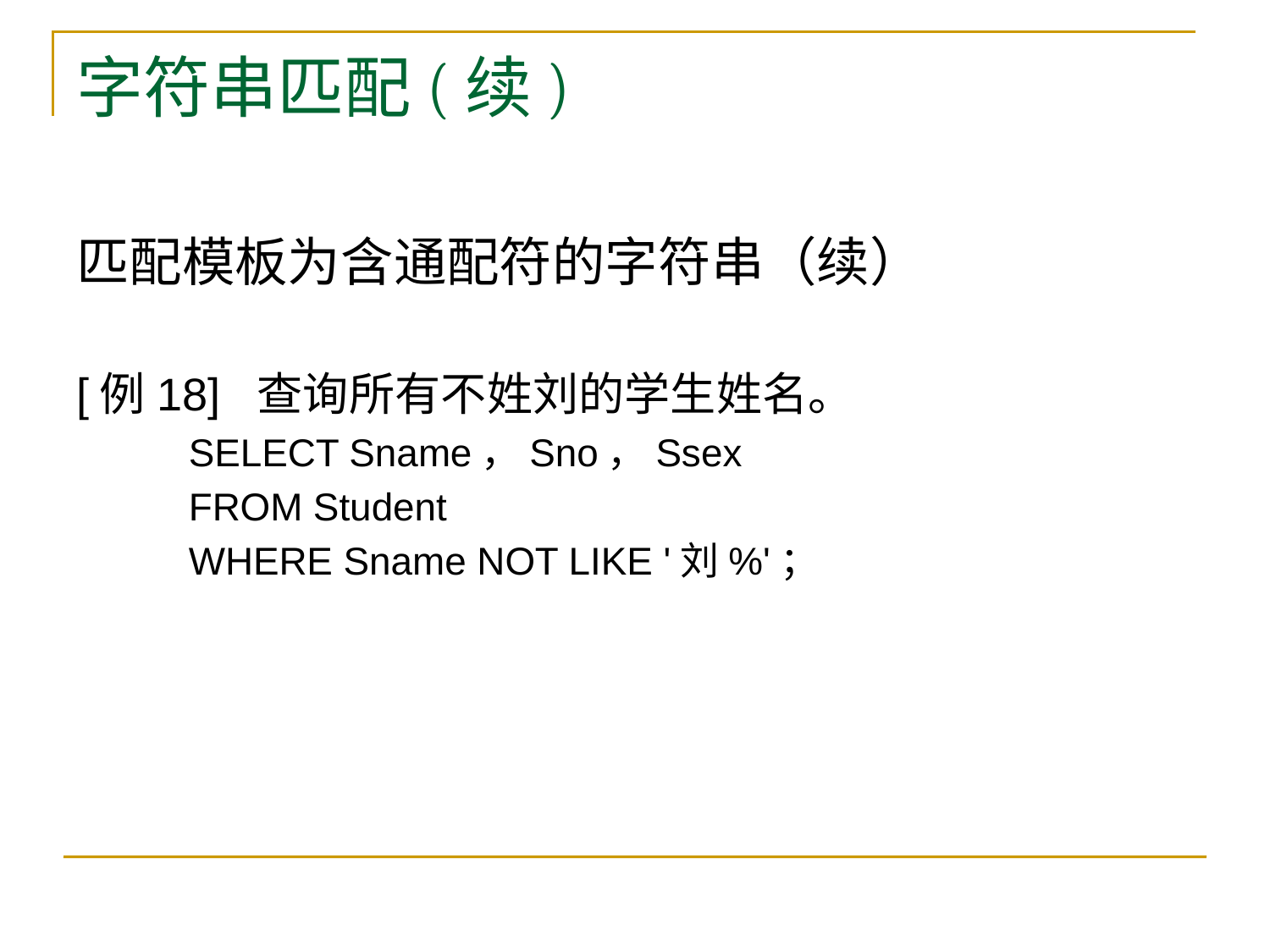

# 字符串匹配(续)
匹配模板为含通配符的字符串（续）

[例18]  查询所有不姓刘的学生姓名。
      SELECT Sname，Sno，Ssex
      FROM Student
      WHERE Sname NOT LIKE '刘%'；